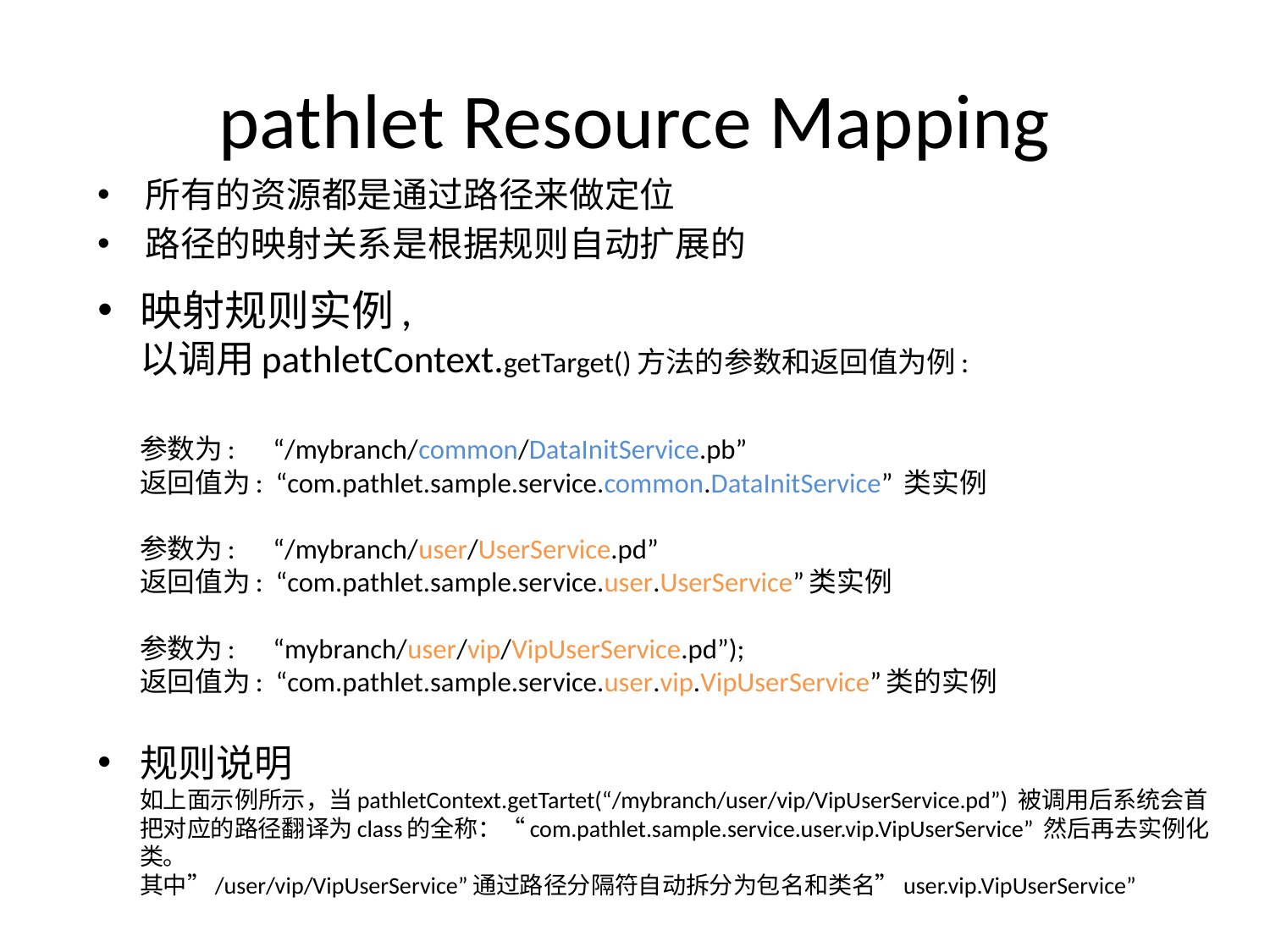

# pathlet Resource Mapping
所有的资源都是通过路径来做定位
路径的映射关系是根据规则自动扩展的
映射规则实例,
以调用pathletContext.getTarget()方法的参数和返回值为例:
参数为:      “/mybranch/common/DataInitService.pb”
返回值为:  “com.pathlet.sample.service.common.DataInitService” 类实例
参数为:      “/mybranch/user/UserService.pd”
返回值为:  “com.pathlet.sample.service.user.UserService”类实例
参数为:      “mybranch/user/vip/VipUserService.pd”);
返回值为:  “com.pathlet.sample.service.user.vip.VipUserService”类的实例
规则说明
如上面示例所示，当pathletContext.getTartet(“/mybranch/user/vip/VipUserService.pd”) 被调用后系统会首把对应的路径翻译为class的全称：“com.pathlet.sample.service.user.vip.VipUserService” 然后再去实例化类。
其中”/user/vip/VipUserService”通过路径分隔符自动拆分为包名和类名”user.vip.VipUserService”